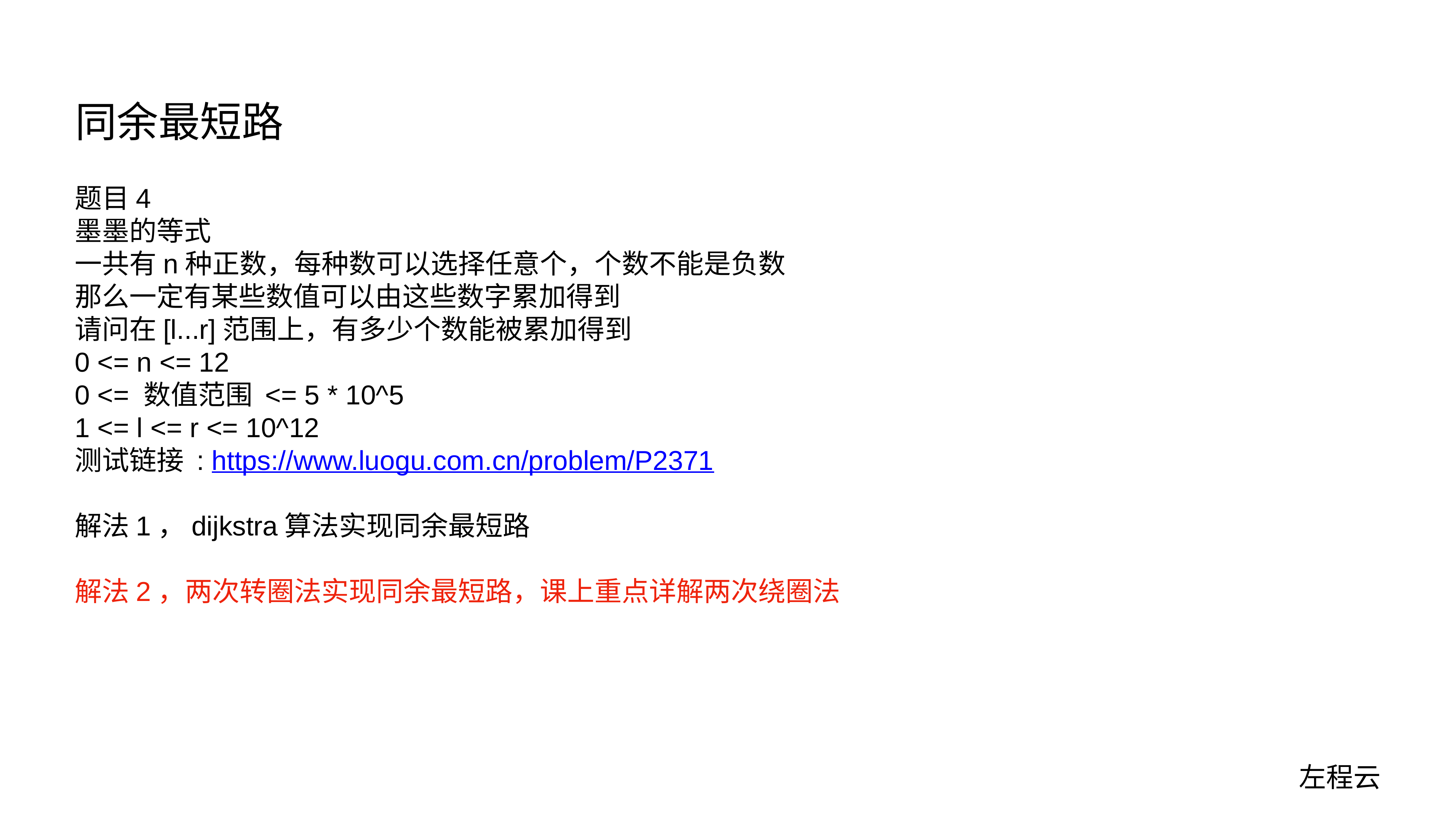

# 同余最短路
题目4
墨墨的等式
一共有n种正数，每种数可以选择任意个，个数不能是负数
那么一定有某些数值可以由这些数字累加得到
请问在[l...r]范围上，有多少个数能被累加得到
0 <= n <= 12
0 <= 数值范围 <= 5 * 10^5
1 <= l <= r <= 10^12
测试链接 : https://www.luogu.com.cn/problem/P2371

解法1，dijkstra算法实现同余最短路

解法2，两次转圈法实现同余最短路，课上重点详解两次绕圈法
左程云